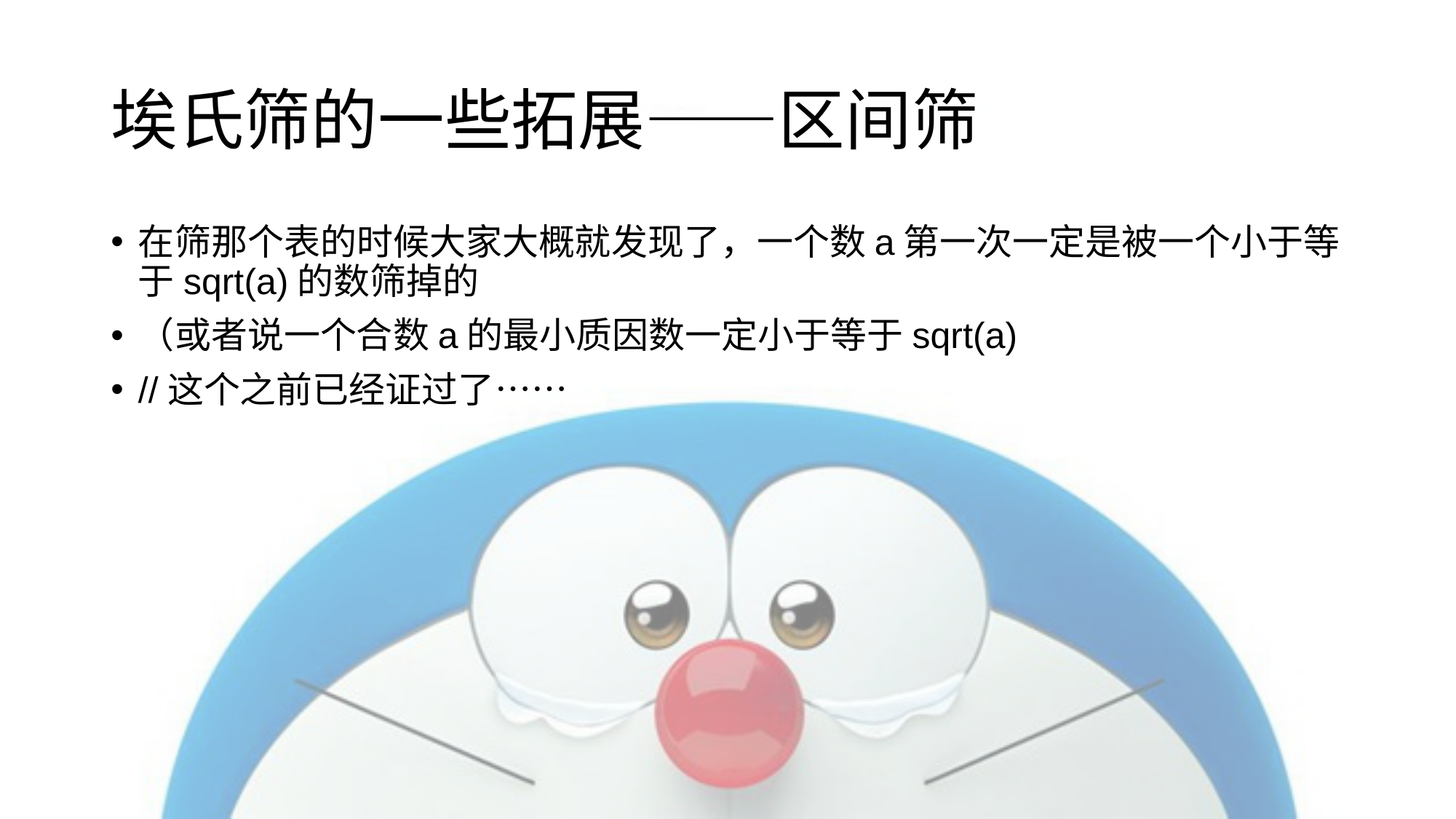

# 埃氏筛的一些拓展——区间筛
在筛那个表的时候大家大概就发现了，一个数a第一次一定是被一个小于等于sqrt(a)的数筛掉的
（或者说一个合数a的最小质因数一定小于等于sqrt(a)
//这个之前已经证过了……